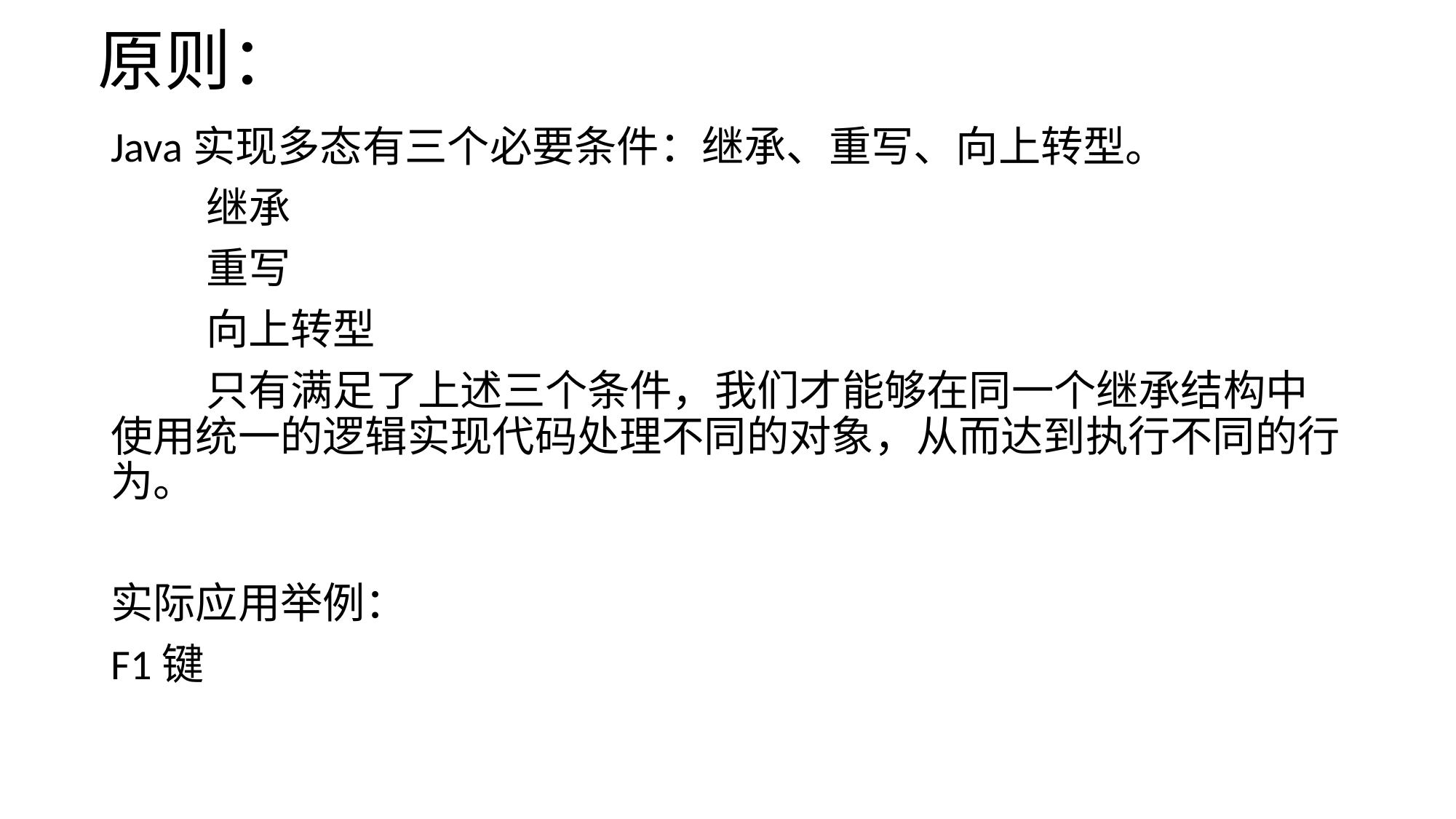

# 原则：
Java实现多态有三个必要条件：继承、重写、向上转型。
         继承
         重写
         向上转型
         只有满足了上述三个条件，我们才能够在同一个继承结构中使用统一的逻辑实现代码处理不同的对象，从而达到执行不同的行为。

实际应用举例：
F1键